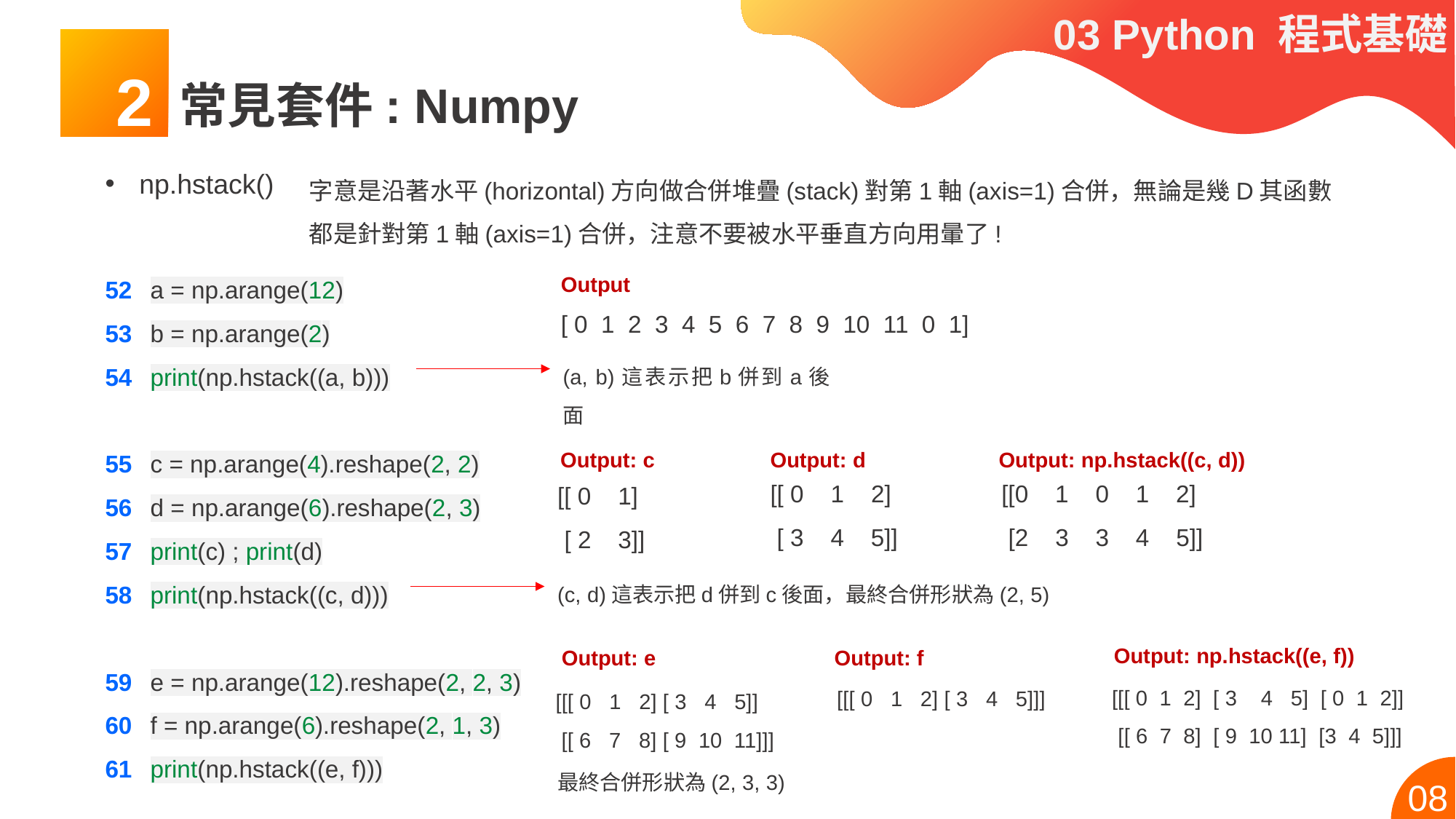

03 Python 程式基礎

2
# 常見套件: Numpy
字意是沿著水平(horizontal)方向做合併堆疊(stack)對第1軸(axis=1)合併，無論是幾D其函數都是針對第1軸(axis=1)合併，注意不要被水平垂直方向用暈了!
np.hstack()
Output
52
53
54

55
56
57
58

59
60
61
a = np.arange(12)
b = np.arange(2)
print(np.hstack((a, b)))

c = np.arange(4).reshape(2, 2)
d = np.arange(6).reshape(2, 3)
print(c) ; print(d)
print(np.hstack((c, d)))

e = np.arange(12).reshape(2, 2, 3)
f = np.arange(6).reshape(2, 1, 3)
print(np.hstack((e, f)))
[ 0  1  2  3  4  5  6  7  8  9  10  11  0  1]
(a, b)這表示把b併到a後面
Output: c
Output: d
Output: np.hstack((c, d))
[[ 0    1    2]
 [ 3    4    5]]
[[0    1    0    1    2]
 [2    3    3    4    5]]
[[ 0    1]
 [ 2    3]]
(c, d)這表示把d併到c後面，最終合併形狀為(2, 5)
Output: np.hstack((e, f))
Output: e
Output: f
[[[ 0  1  2]  [ 3    4   5]  [ 0  1  2]]
 [[ 6  7  8]  [ 9  10 11]  [3  4  5]]]
[[[ 0   1   2] [ 3   4   5]]]
[[[ 0   1   2] [ 3   4   5]]
 [[ 6   7   8] [ 9  10  11]]]
最終合併形狀為(2, 3, 3)

08